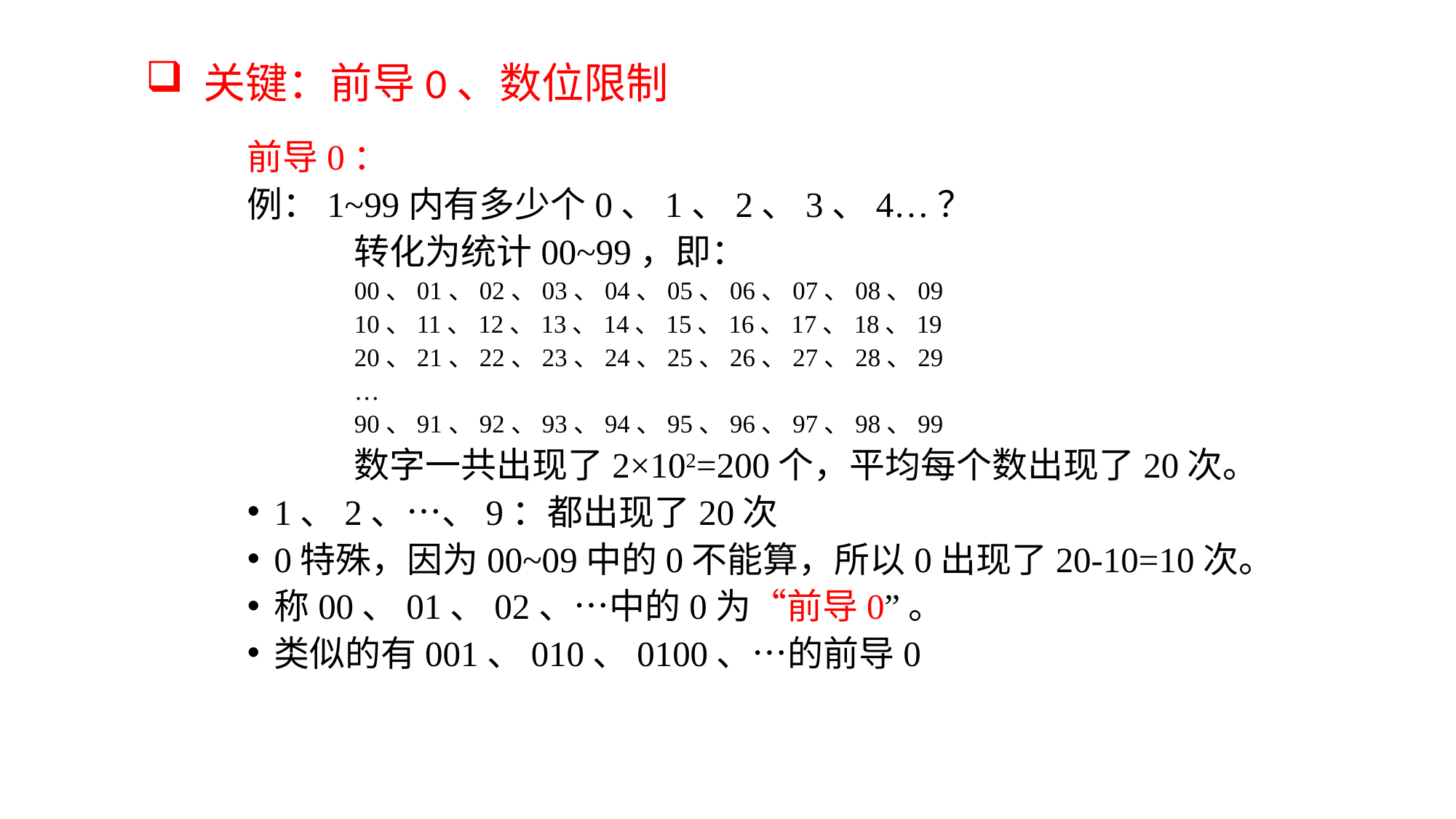

# 关键：前导0、数位限制
前导0：
例：1~99内有多少个0、1、2、3、4…？
	转化为统计00~99，即：
	00、01、02、03、04、05、06、07、08、09
	10、11、12、13、14、15、16、17、18、19
	20、21、22、23、24、25、26、27、28、29
	…
	90、91、92、93、94、95、96、97、98、99
	数字一共出现了2×102=200个，平均每个数出现了20次。
	1、2、…、9：都出现了20次
	0特殊，因为00~09中的0不能算，所以0出现了20-10=10次。
	称00、01、02、…中的0为“前导0”。
	类似的有001、010、0100、…的前导0